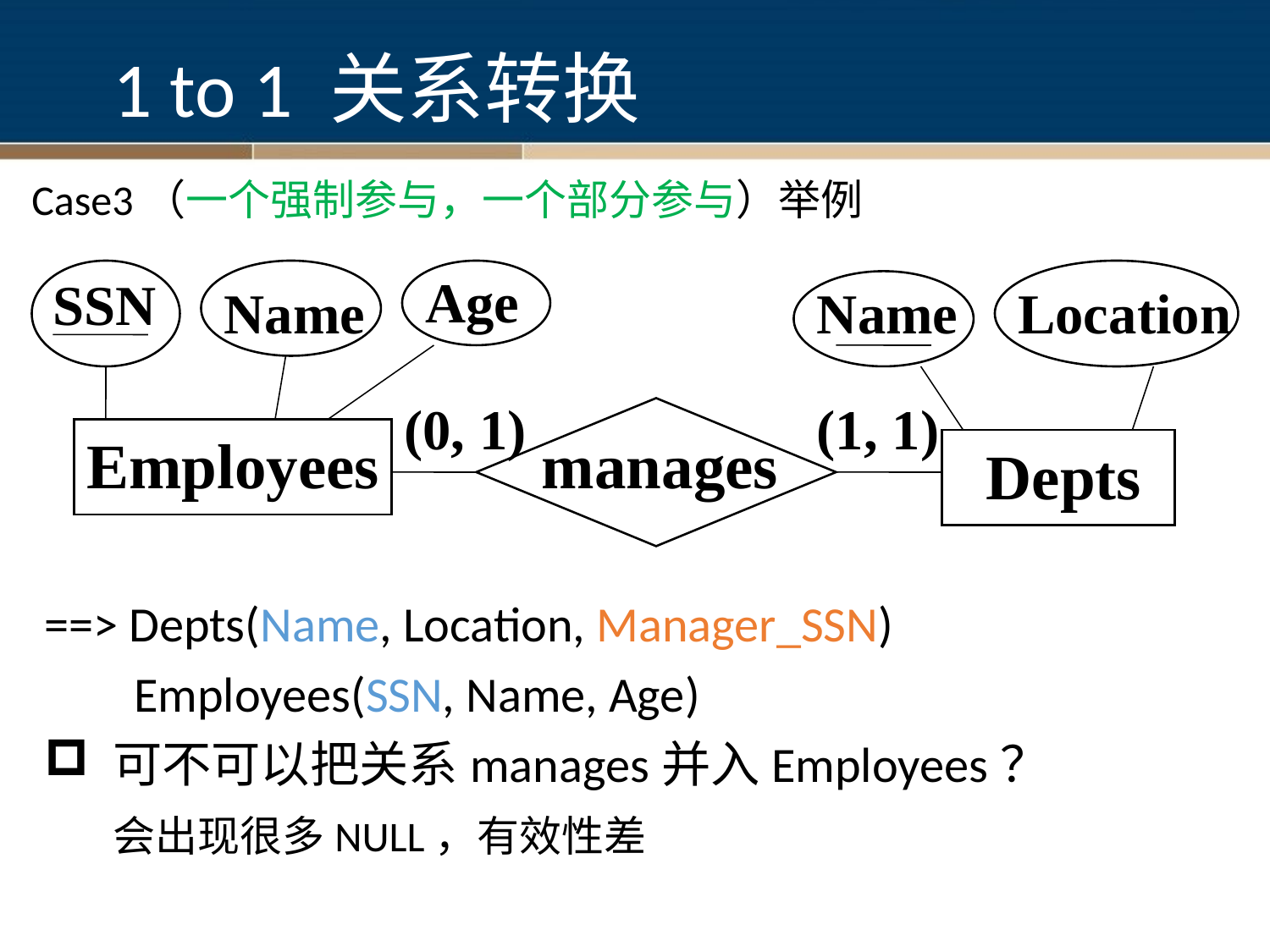

1 to 1 关系转换
Case3（一个强制参与，一个部分参与）举例

==> Depts(Name, Location, Manager_SSN)
        Employees(SSN, Name, Age)
 可不可以把关系manages并入Employees？

Age

SSN
Name

Name
Location

(0, 1)
(1, 1)

Employees

manages

Depts

会出现很多NULL，有效性差